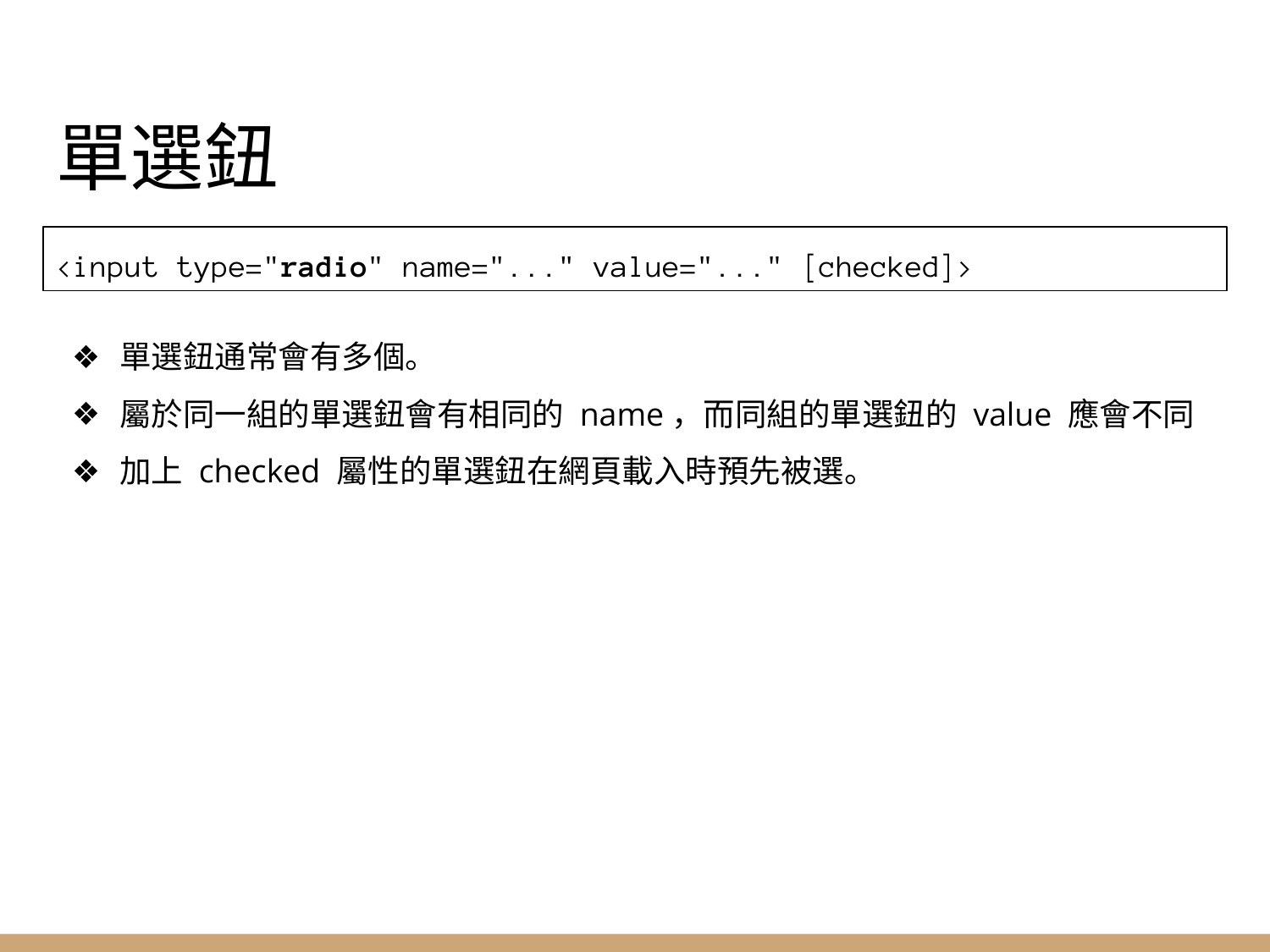

# 單選鈕
<input type="radio" name="..." value="..." [checked]>
單選鈕通常會有多個。
屬於同一組的單選鈕會有相同的 name，而同組的單選鈕的 value 應會不同
加上 checked 屬性的單選鈕在網頁載入時預先被選。